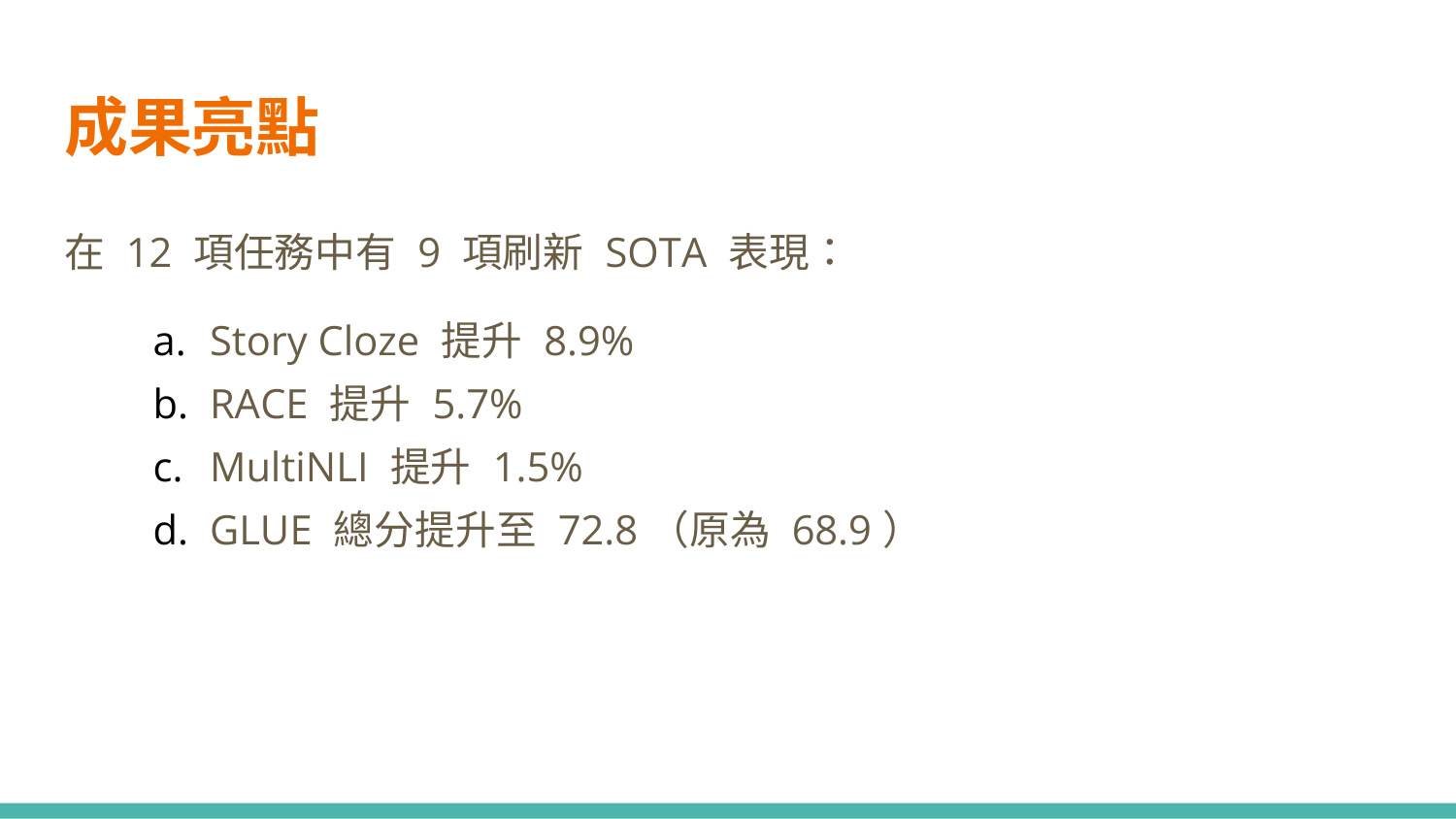

# 成果亮點
在 12 項任務中有 9 項刷新 SOTA 表現：
Story Cloze 提升 8.9%
RACE 提升 5.7%
MultiNLI 提升 1.5%
GLUE 總分提升至 72.8（原為 68.9）